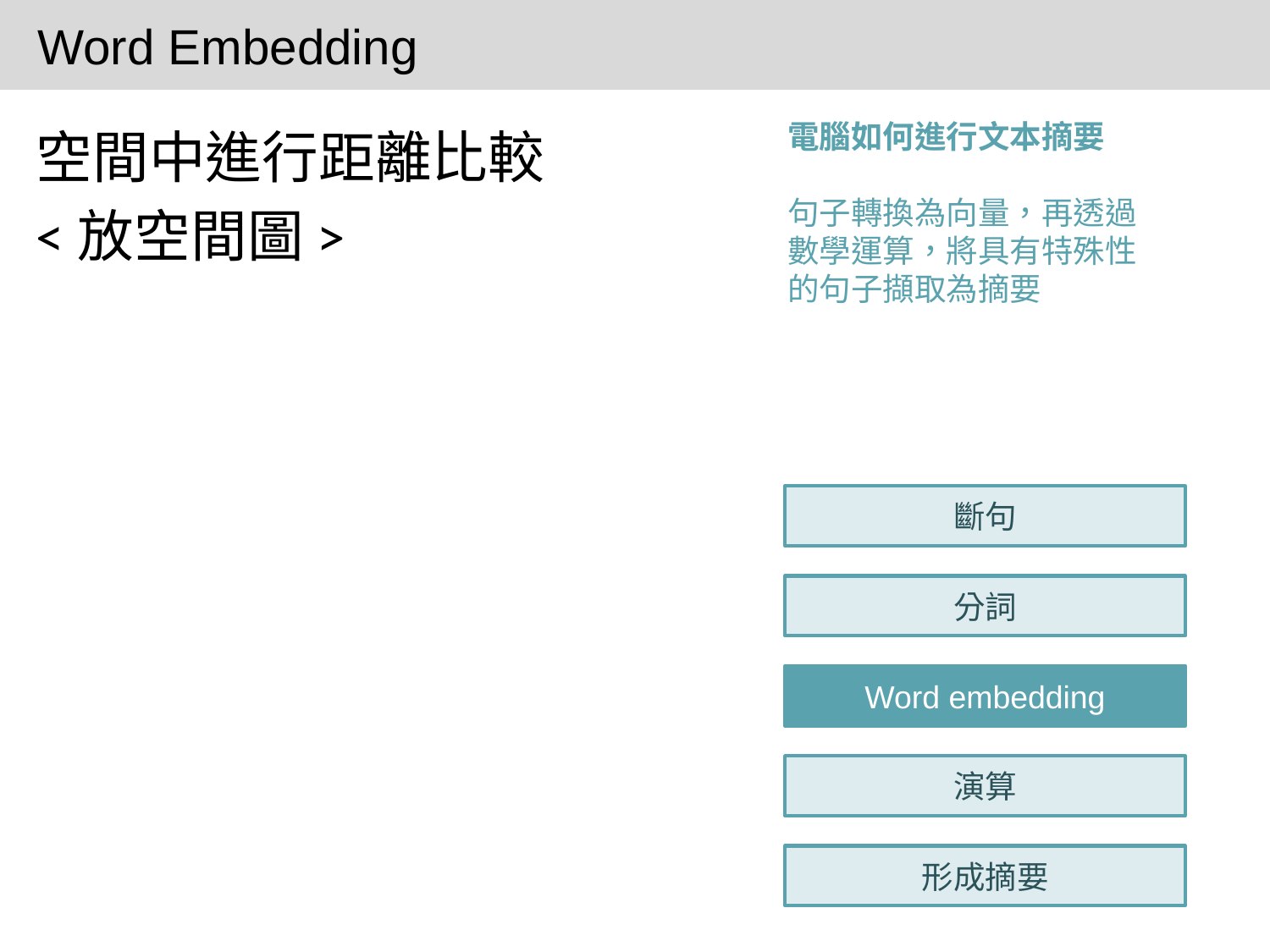

# Word Embedding
電腦如何進行文本摘要

句子轉換為向量，再透過數學運算，將具有特殊性的句子擷取為摘要
空間中進行距離比較
<放空間圖>
斷句
分詞
Word embedding
演算
形成摘要